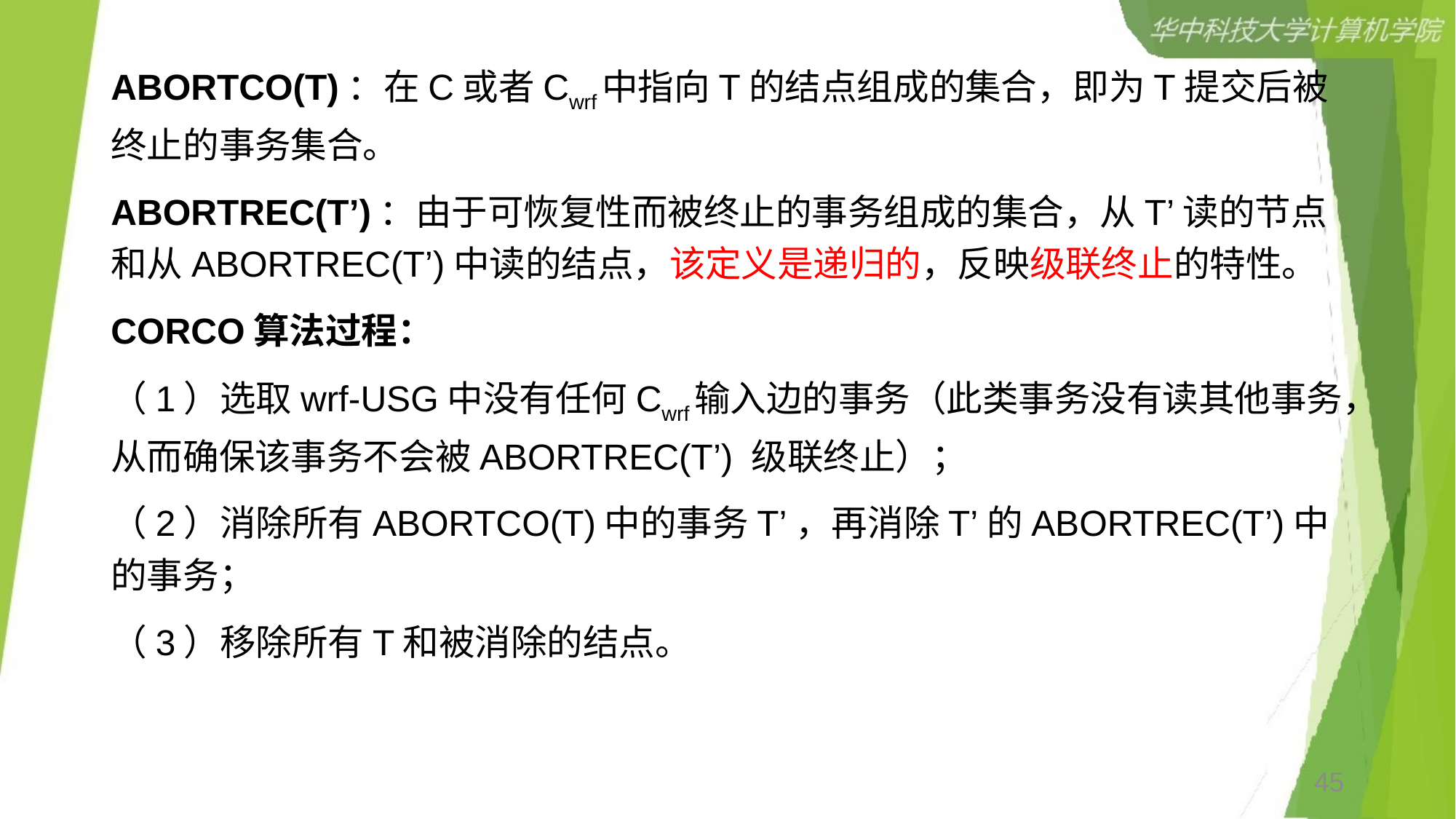

ABORTCO(T)：在C或者Cwrf中指向T的结点组成的集合，即为T提交后被终止的事务集合。
ABORTREC(T’)：由于可恢复性而被终止的事务组成的集合，从T’读的节点和从ABORTREC(T’)中读的结点，该定义是递归的，反映级联终止的特性。
CORCO算法过程：
（1）选取wrf-USG中没有任何Cwrf输入边的事务（此类事务没有读其他事务，从而确保该事务不会被ABORTREC(T’) 级联终止）；
（2）消除所有ABORTCO(T)中的事务T’，再消除T’的ABORTREC(T’)中的事务；
（3）移除所有T和被消除的结点。
45